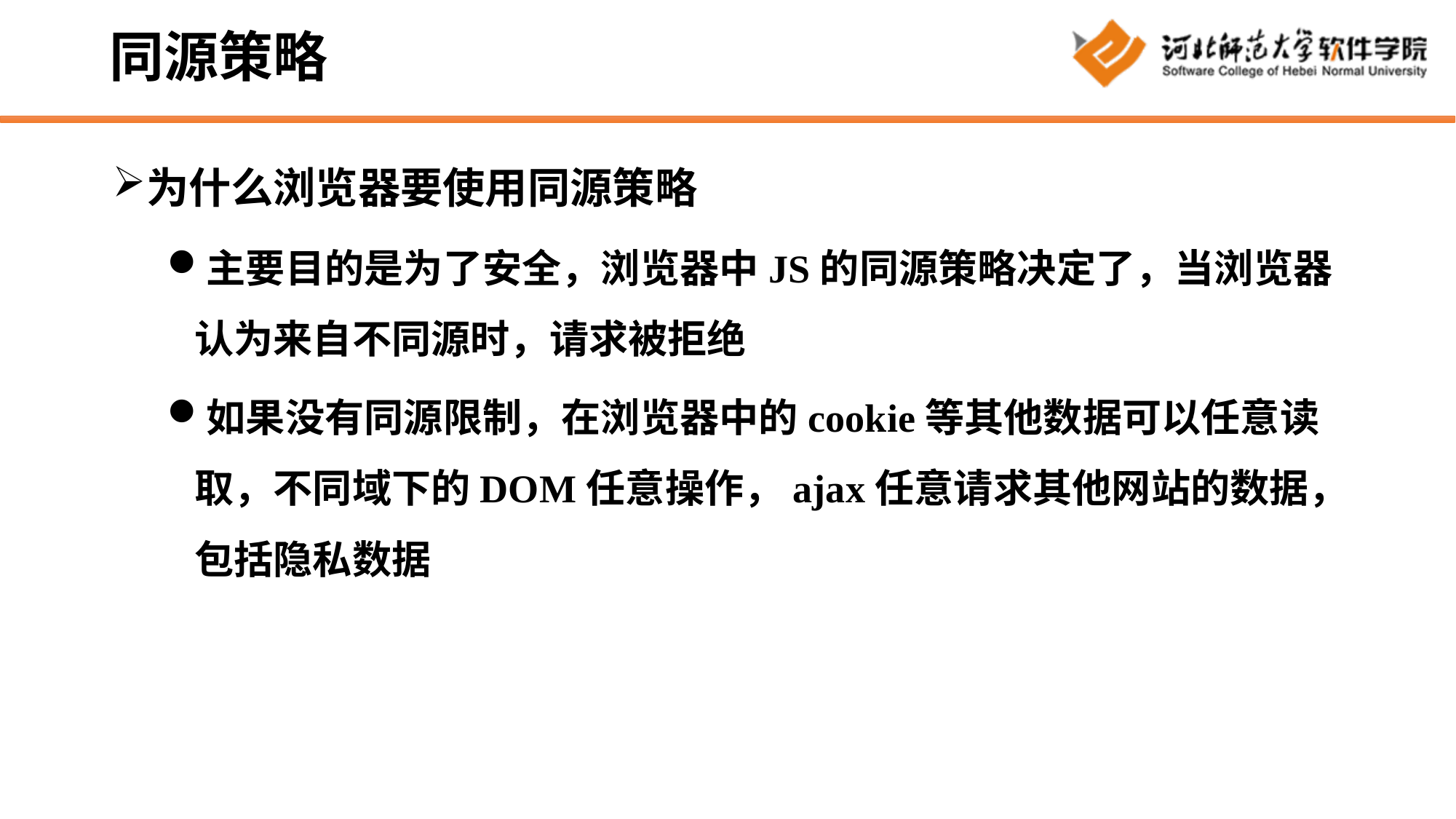

# 同源策略
为什么浏览器要使用同源策略
主要目的是为了安全，浏览器中JS的同源策略决定了，当浏览器认为来自不同源时，请求被拒绝
如果没有同源限制，在浏览器中的cookie等其他数据可以任意读取，不同域下的DOM任意操作，ajax任意请求其他网站的数据，包括隐私数据